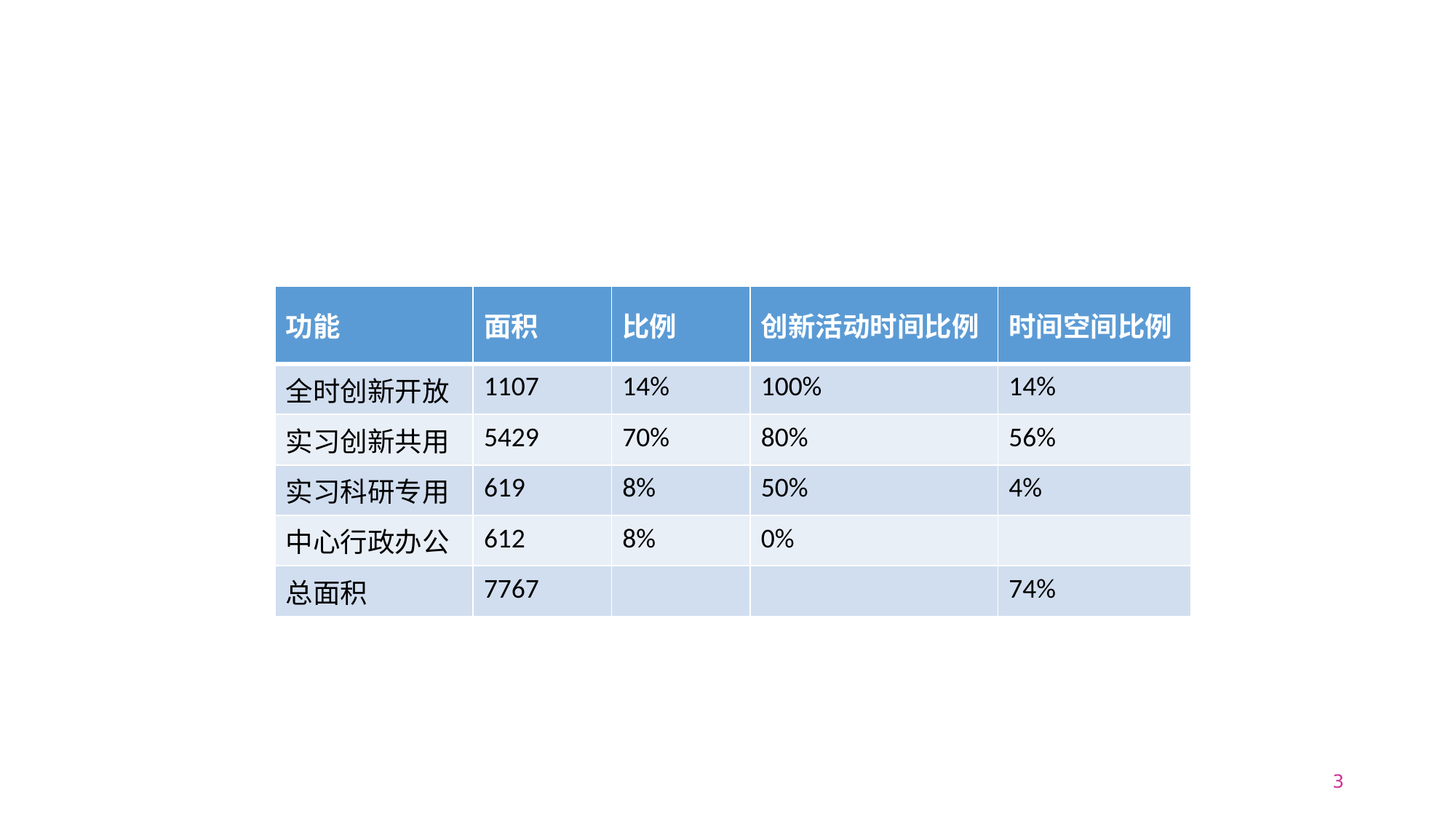

| 功能 | 面积 | 比例 | 创新活动时间比例 | 时间空间比例 |
| --- | --- | --- | --- | --- |
| 全时创新开放 | 1107 | 14% | 100% | 14% |
| 实习创新共用 | 5429 | 70% | 80% | 56% |
| 实习科研专用 | 619 | 8% | 50% | 4% |
| 中心行政办公 | 612 | 8% | 0% |  |
| 总面积 | 7767 |  |  | 74% |
3